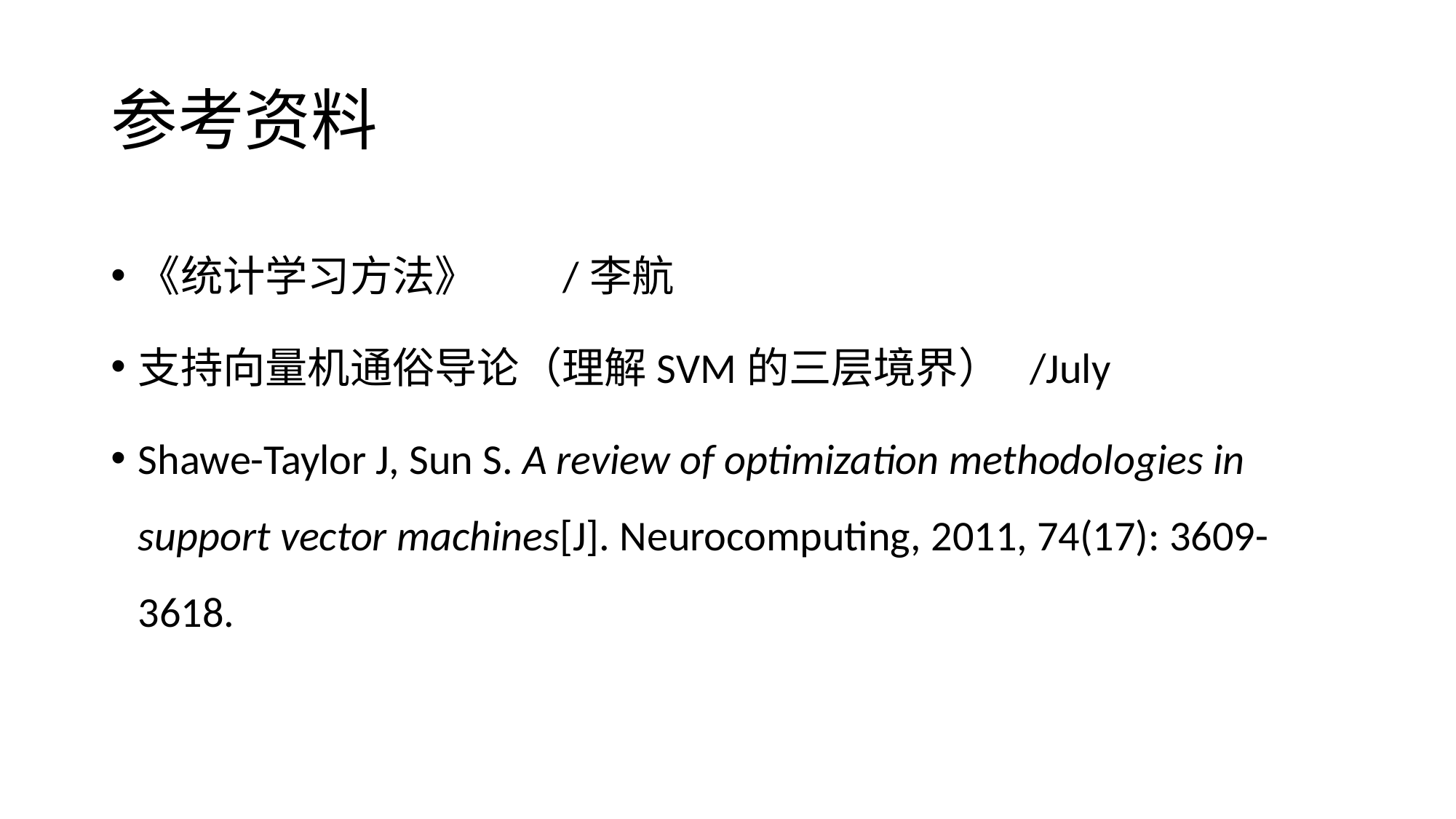

# 参考资料
《统计学习方法》        /李航
支持向量机通俗导论（理解SVM的三层境界）  /July
Shawe-Taylor J, Sun S. A review of optimization methodologies in support vector machines[J]. Neurocomputing, 2011, 74(17): 3609-3618.